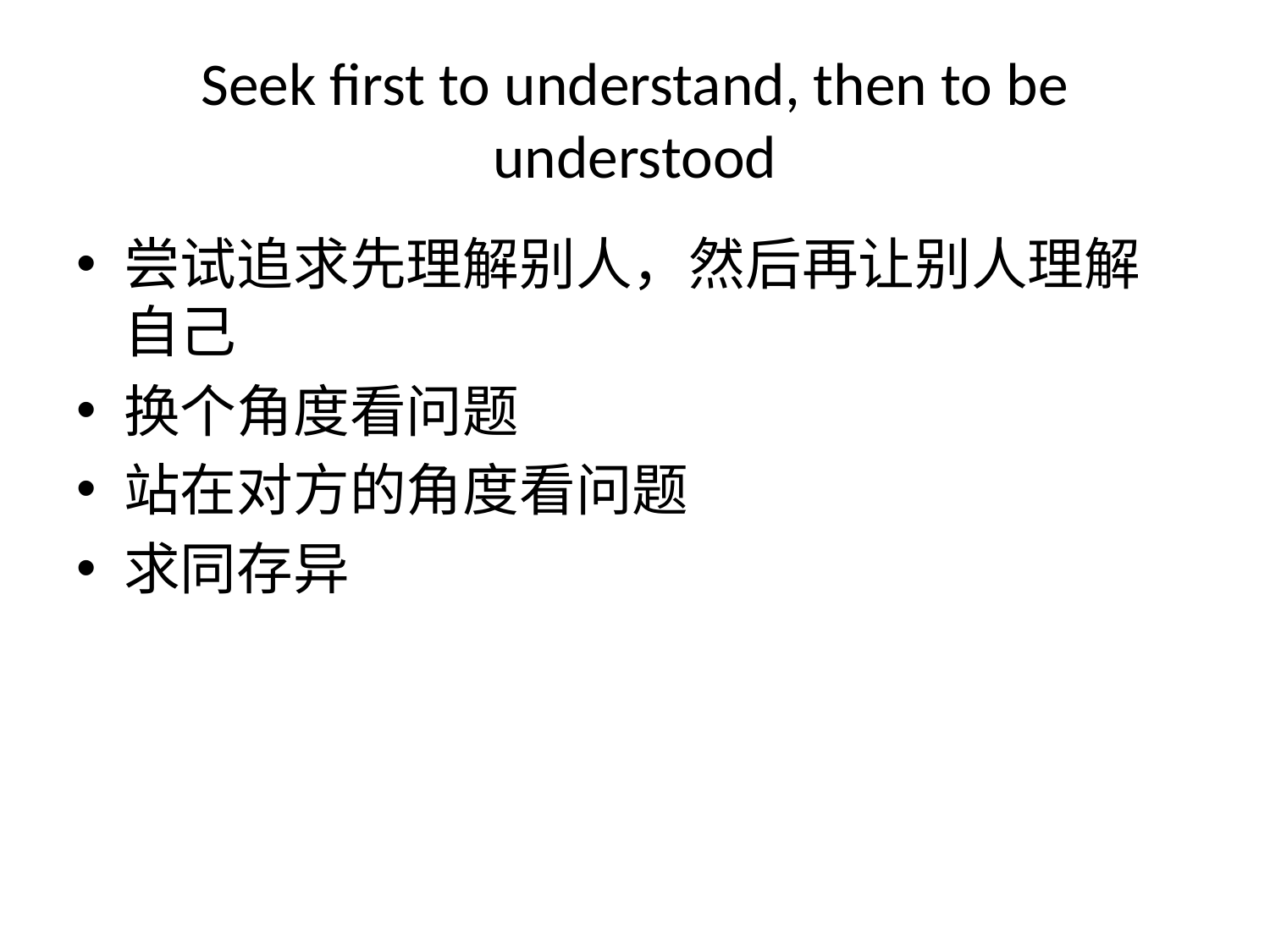

# Seek first to understand, then to be understood
尝试追求先理解别人，然后再让别人理解自己
换个角度看问题
站在对方的角度看问题
求同存异